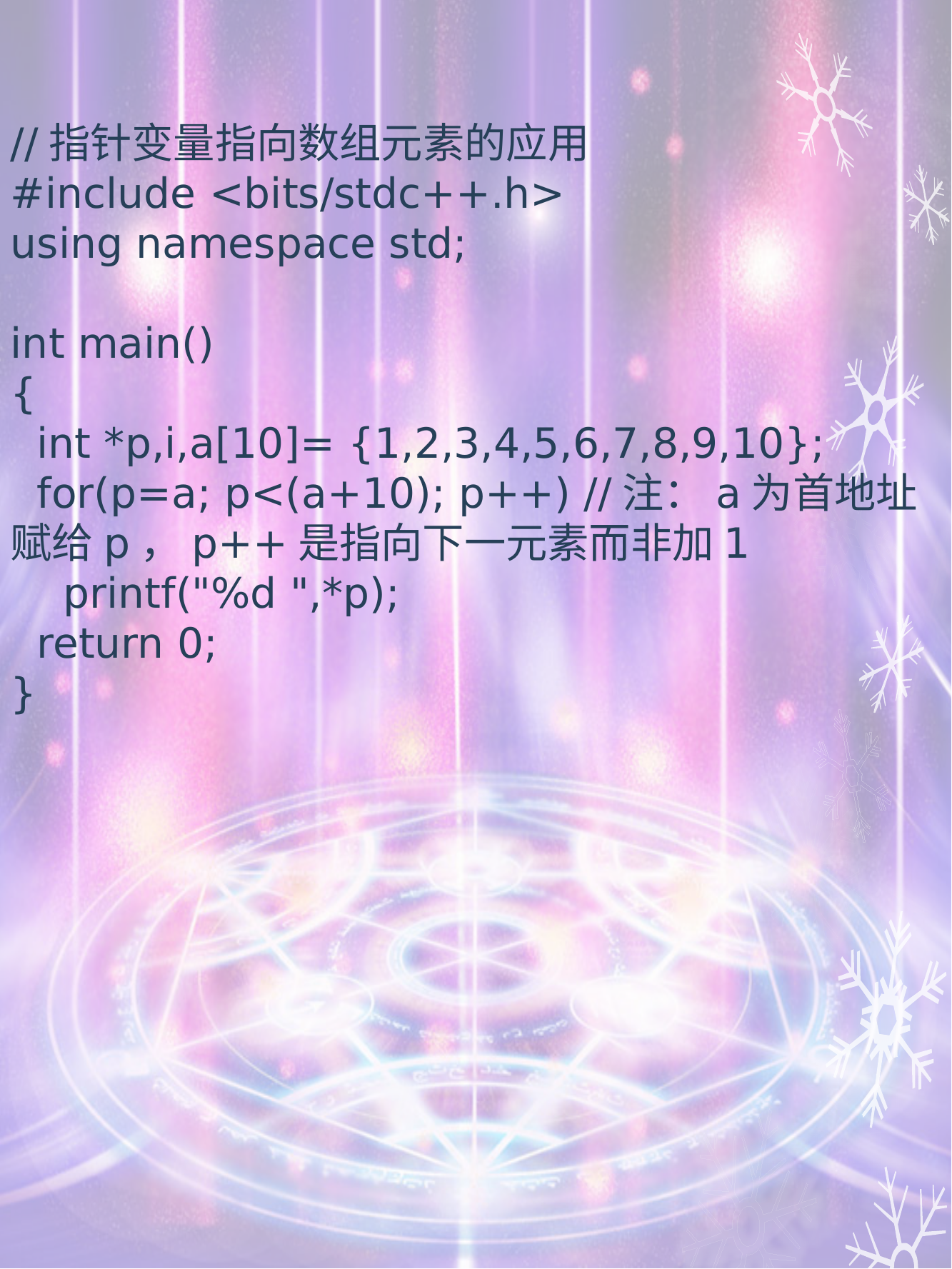

//指针变量指向数组元素的应用
#include <bits/stdc++.h>
using namespace std;

int main()
{
  int *p,i,a[10]= {1,2,3,4,5,6,7,8,9,10};
  for(p=a; p<(a+10); p++) //注：a为首地址赋给p，p++是指向下一元素而非加1
    printf("%d ",*p);
  return 0;
}